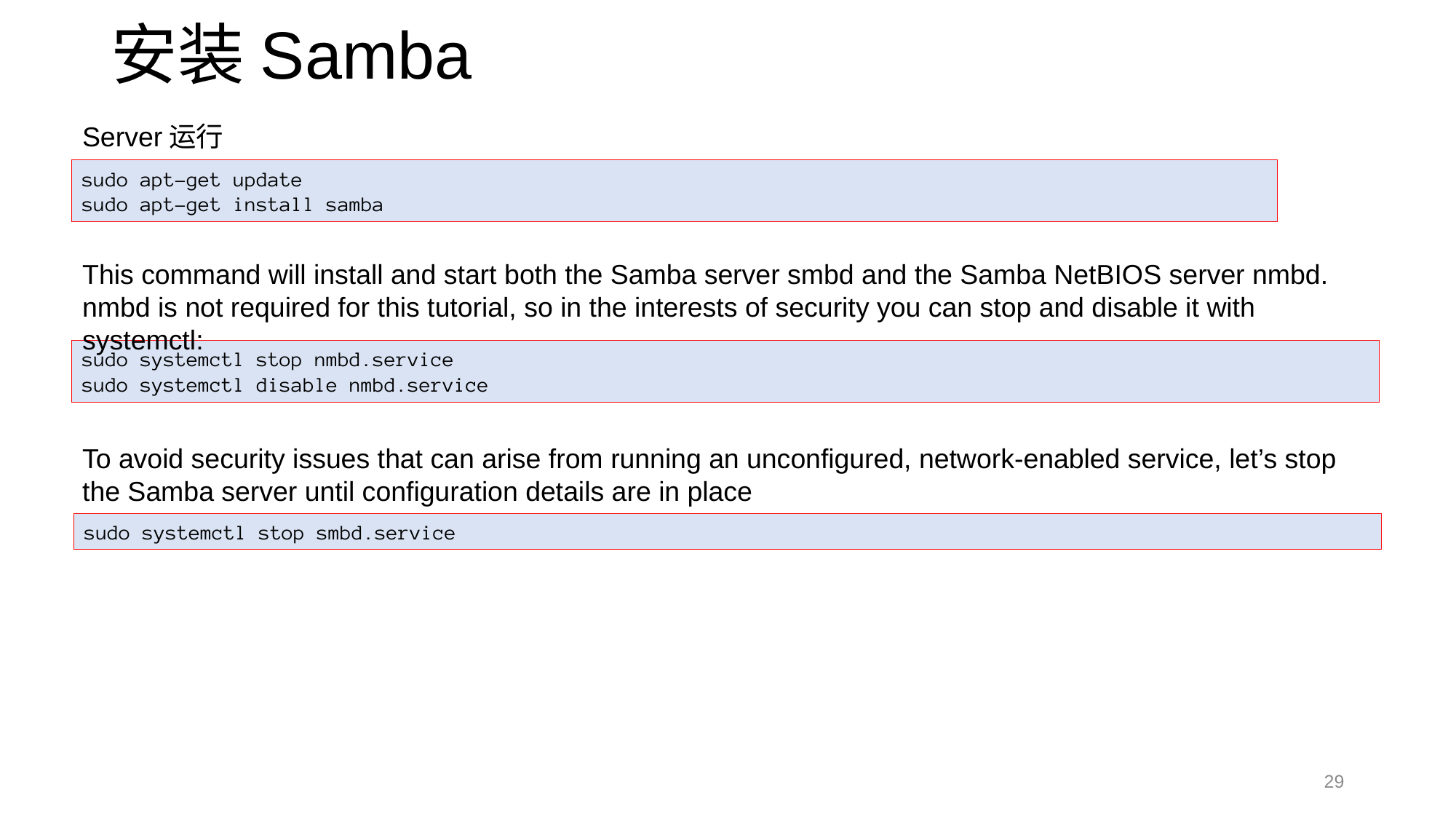

# 安装Samba
Server运行
sudo apt-get update
sudo apt-get install samba
This command will install and start both the Samba server smbd and the Samba NetBIOS server nmbd. nmbd is not required for this tutorial, so in the interests of security you can stop and disable it with systemctl:
sudo systemctl stop nmbd.service
sudo systemctl disable nmbd.service
To avoid security issues that can arise from running an unconfigured, network-enabled service, let’s stop the Samba server until configuration details are in place
sudo systemctl stop smbd.service
29